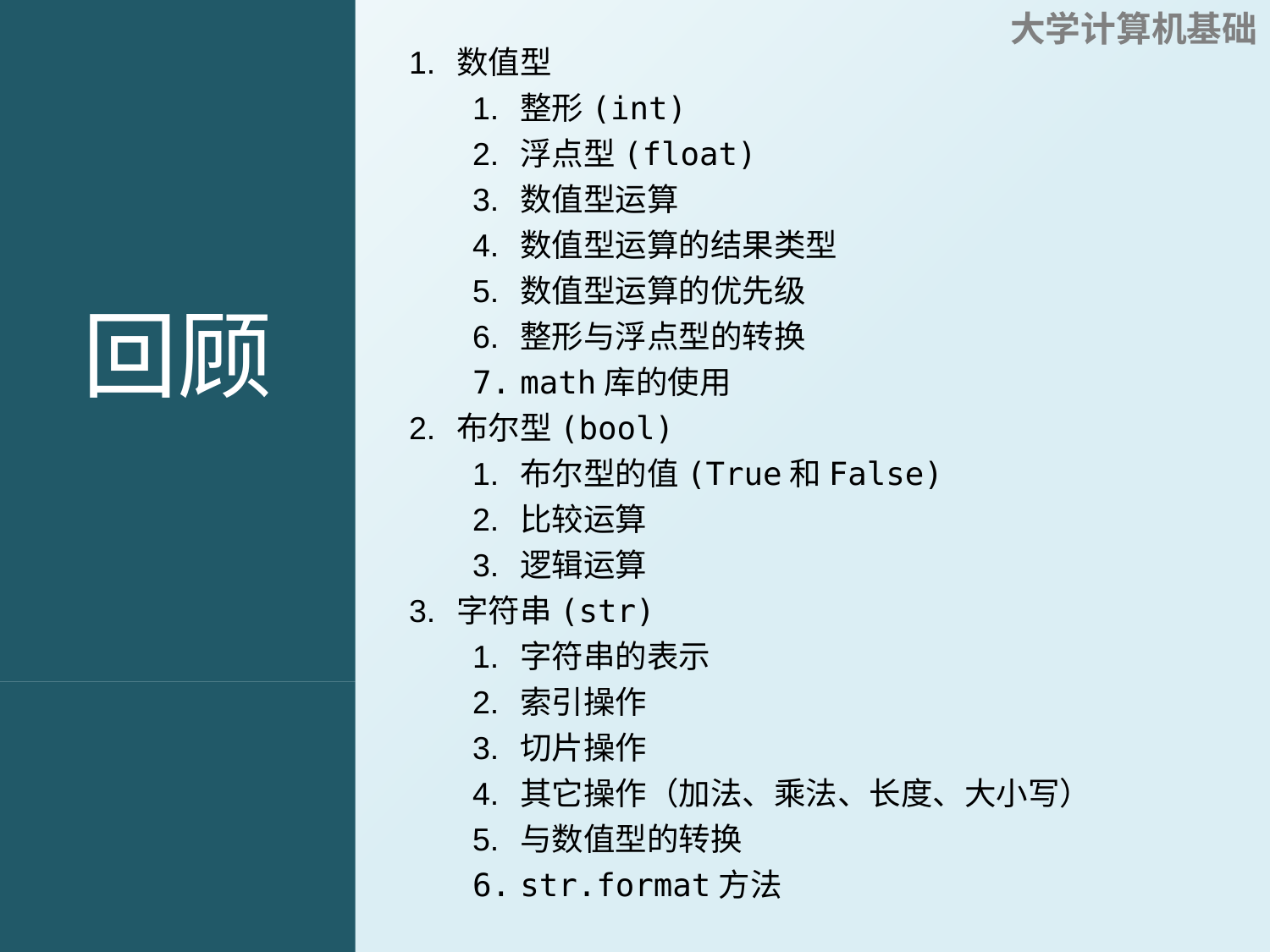

回顾
数值型
整形(int)
浮点型(float)
数值型运算
数值型运算的结果类型
数值型运算的优先级
整形与浮点型的转换
math库的使用
布尔型(bool)
布尔型的值(True和False)
比较运算
逻辑运算
字符串(str)
字符串的表示
索引操作
切片操作
其它操作（加法、乘法、长度、大小写）
与数值型的转换
str.format方法